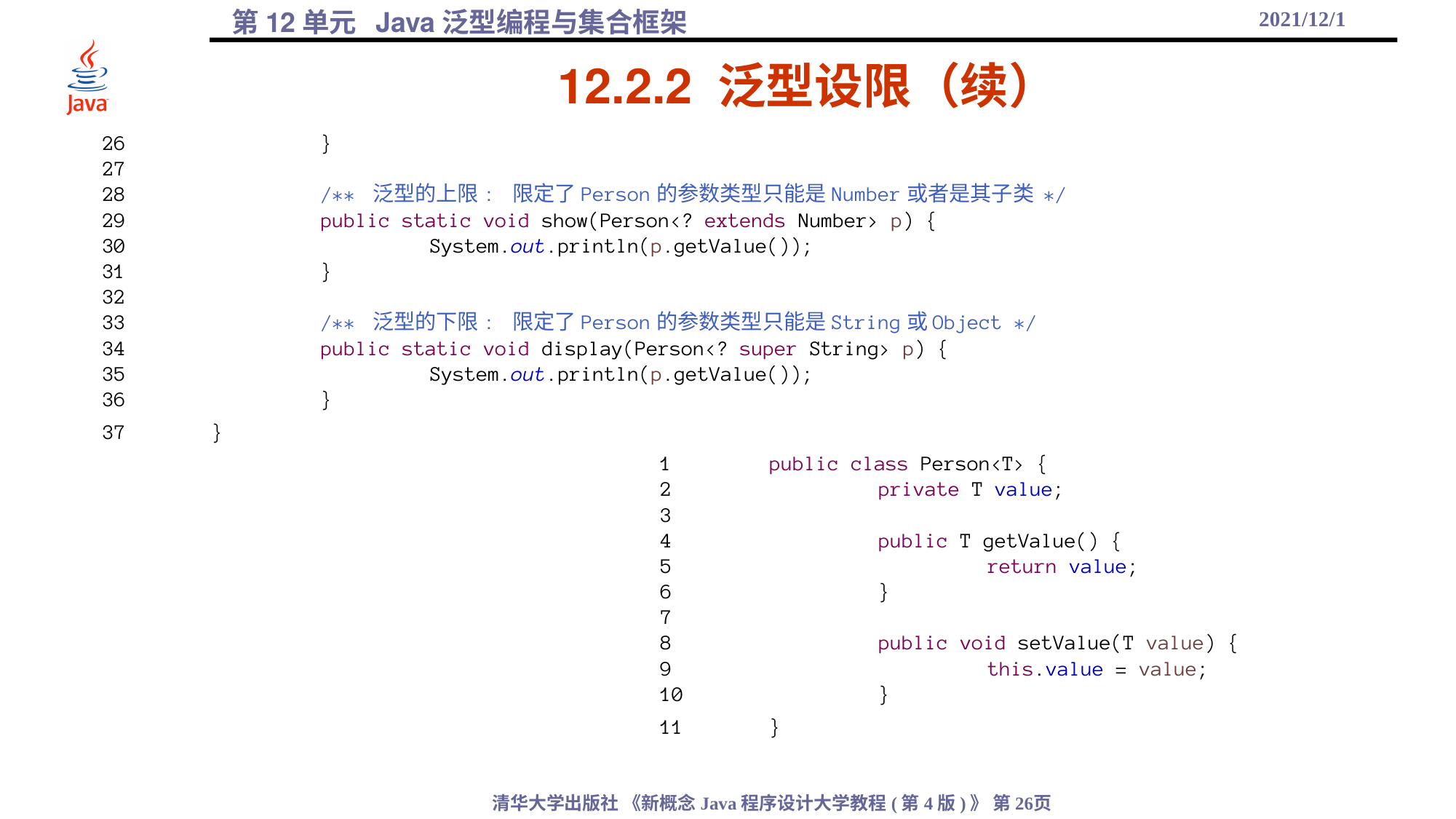

2021/12/1
# 12.2.2 泛型设限（续）

26		}
27
28		/** 泛型的上限: 限定了Person的参数类型只能是Number或者是其子类 */
29		public static void show(Person<? extends Number> p) {
30			System.out.println(p.getValue());
31		}
32
33		/** 泛型的下限: 限定了Person的参数类型只能是String或Object */
34		public static void display(Person<? super String> p) {
35			System.out.println(p.getValue());
36		}
37	}
1	public class Person<T> {
2		private T value;
3
4		public T getValue() {
5			return value;
6		}
7
8		public void setValue(T value) {
9			this.value = value;
10		}
11	}